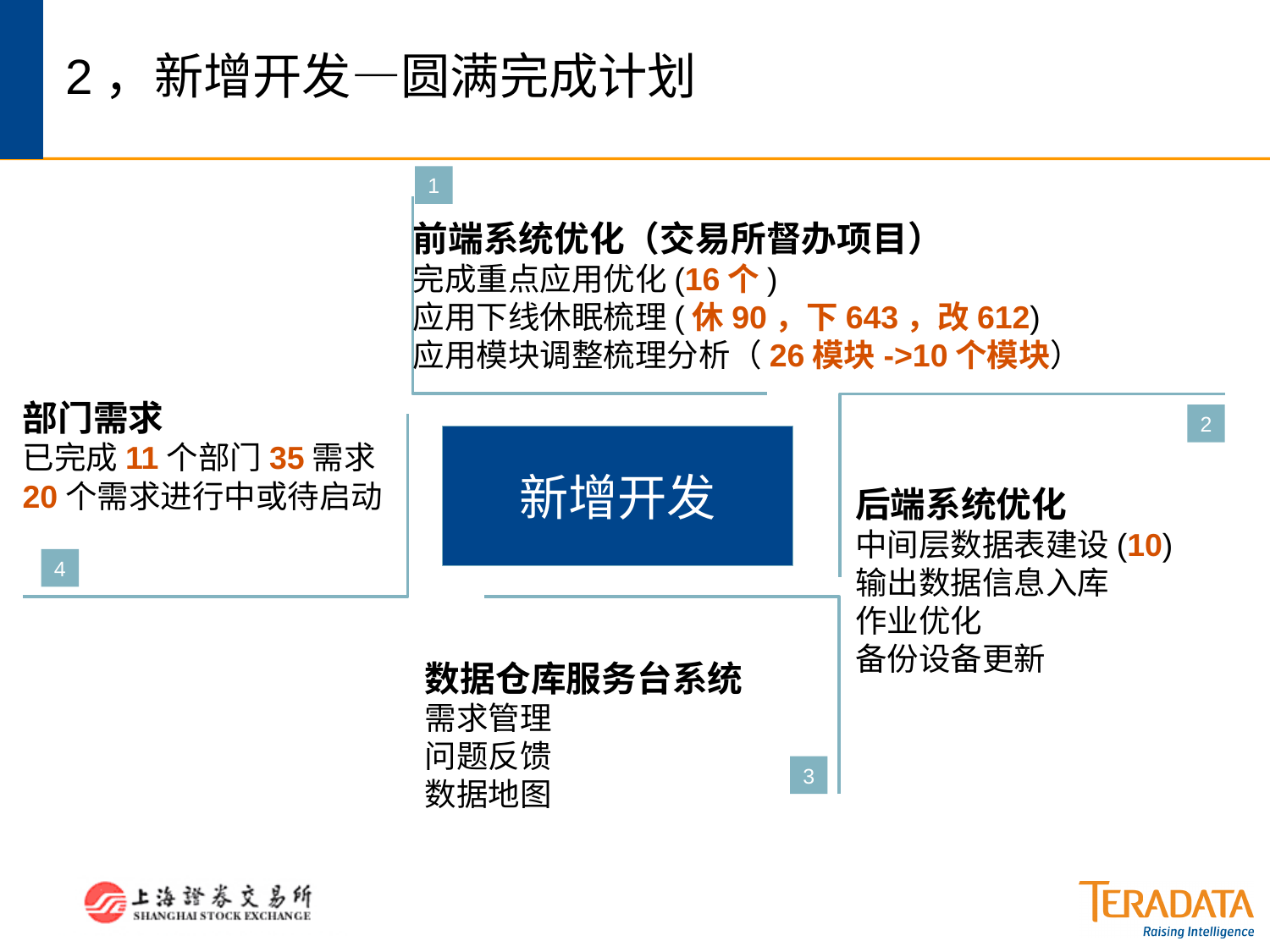

# 2，新增开发—圆满完成计划
1
前端系统优化（交易所督办项目）
完成重点应用优化(16个)
应用下线休眠梳理(休90，下643，改612)
应用模块调整梳理分析（26模块->10个模块）

部门需求
已完成11个部门35需求
20个需求进行中或待启动
2
新增开发
后端系统优化
中间层数据表建设(10)
输出数据信息入库
作业优化
备份设备更新
4

数据仓库服务台系统
需求管理
问题反馈
数据地图
3